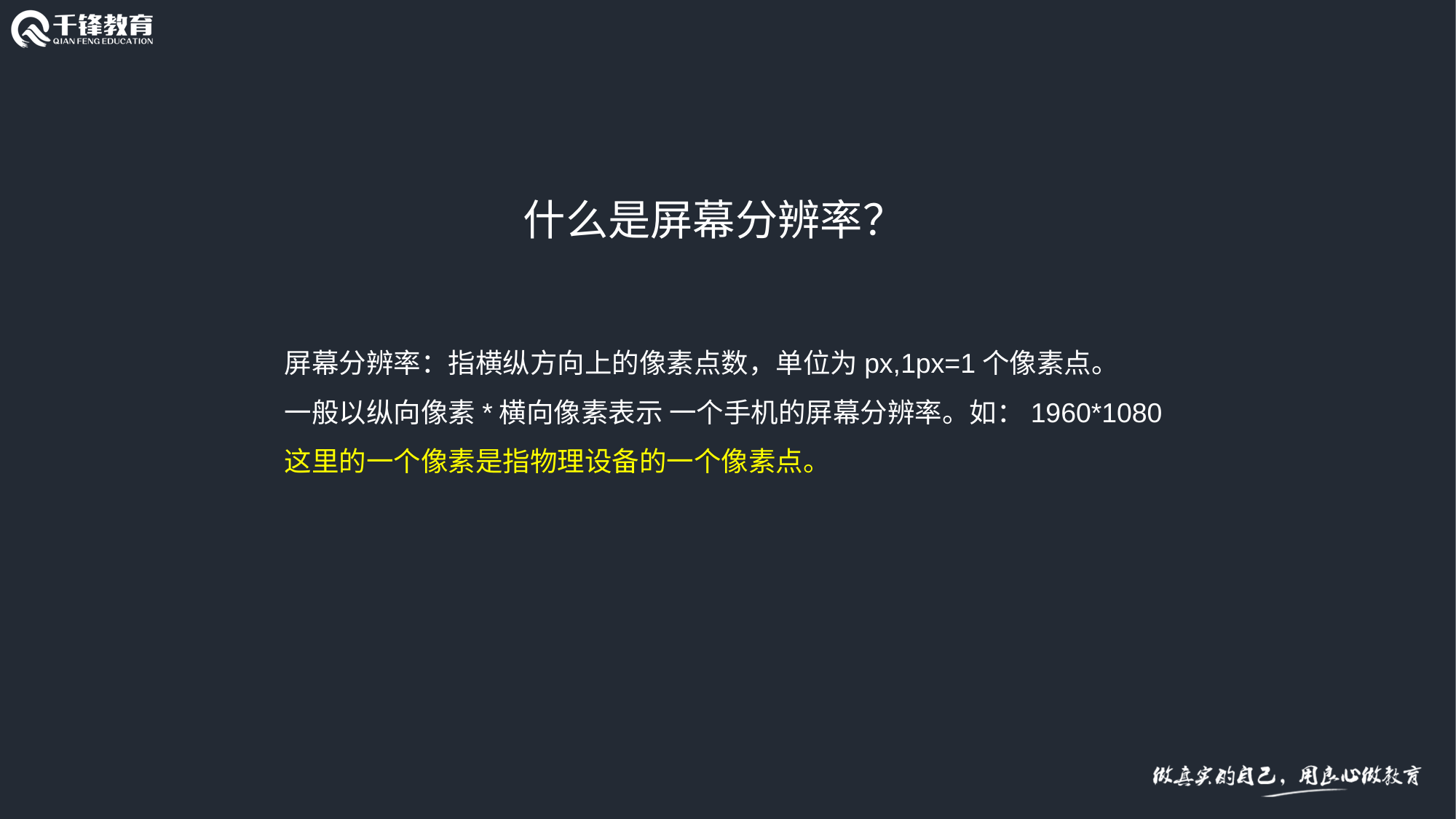

什么是屏幕分辨率？
屏幕分辨率：指横纵方向上的像素点数，单位为px,1px=1个像素点。
一般以纵向像素*横向像素表示 一个手机的屏幕分辨率。如：1960*1080
这里的一个像素是指物理设备的一个像素点。